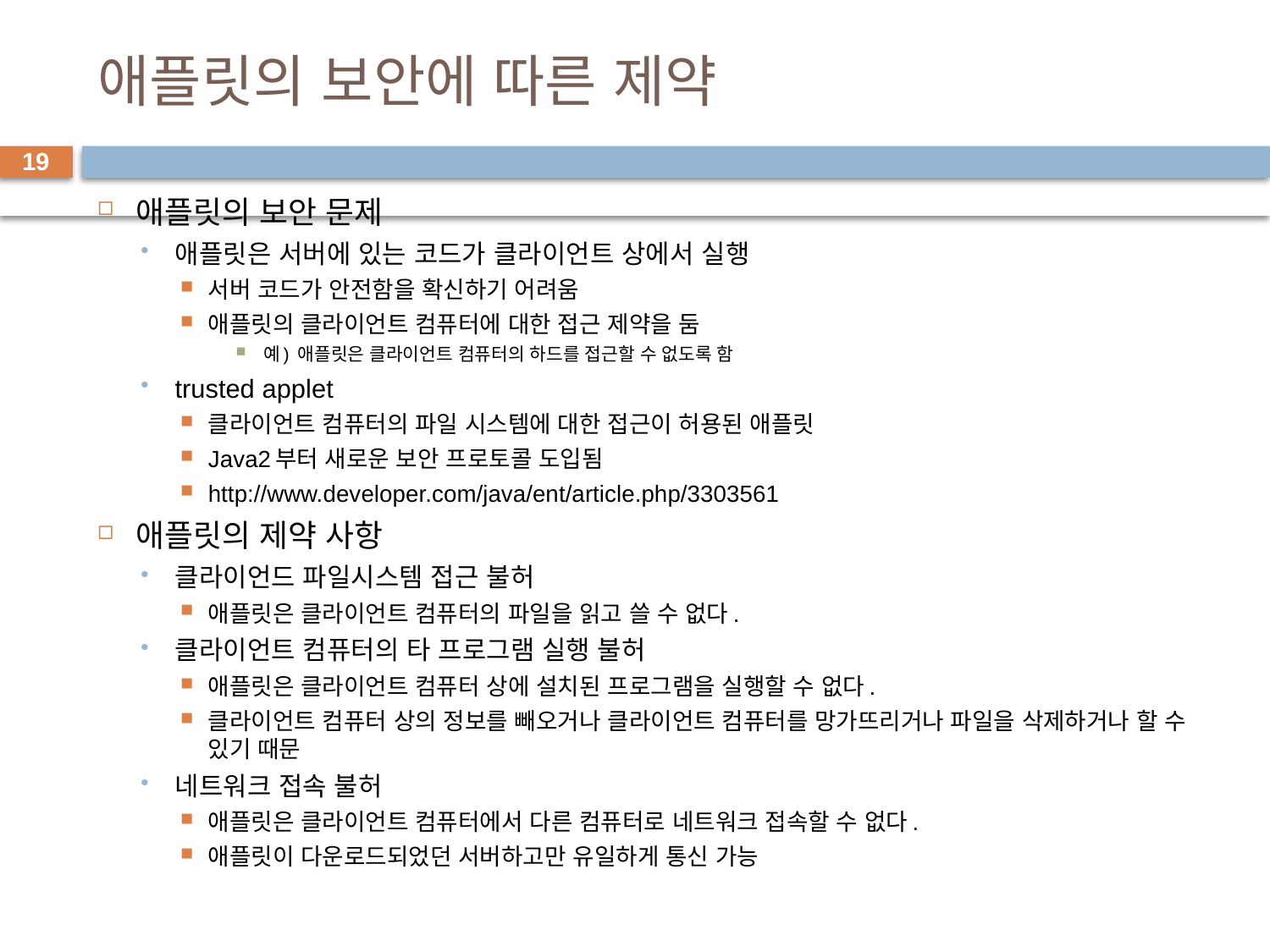

# 애플릿의 보안에 따른 제약
19
애플릿의 보안 문제
애플릿은 서버에 있는 코드가 클라이언트 상에서 실행
서버 코드가 안전함을 확신하기 어려움
애플릿의 클라이언트 컴퓨터에 대한 접근 제약을 둠
예) 애플릿은 클라이언트 컴퓨터의 하드를 접근할 수 없도록 함
trusted applet
클라이언트 컴퓨터의 파일 시스템에 대한 접근이 허용된 애플릿
Java2부터 새로운 보안 프로토콜 도입됨
http://www.developer.com/java/ent/article.php/3303561
애플릿의 제약 사항
클라이언드 파일시스템 접근 불허
애플릿은 클라이언트 컴퓨터의 파일을 읽고 쓸 수 없다.
클라이언트 컴퓨터의 타 프로그램 실행 불허
애플릿은 클라이언트 컴퓨터 상에 설치된 프로그램을 실행할 수 없다.
클라이언트 컴퓨터 상의 정보를 빼오거나 클라이언트 컴퓨터를 망가뜨리거나 파일을 삭제하거나 할 수 있기 때문
네트워크 접속 불허
애플릿은 클라이언트 컴퓨터에서 다른 컴퓨터로 네트워크 접속할 수 없다.
애플릿이 다운로드되었던 서버하고만 유일하게 통신 가능